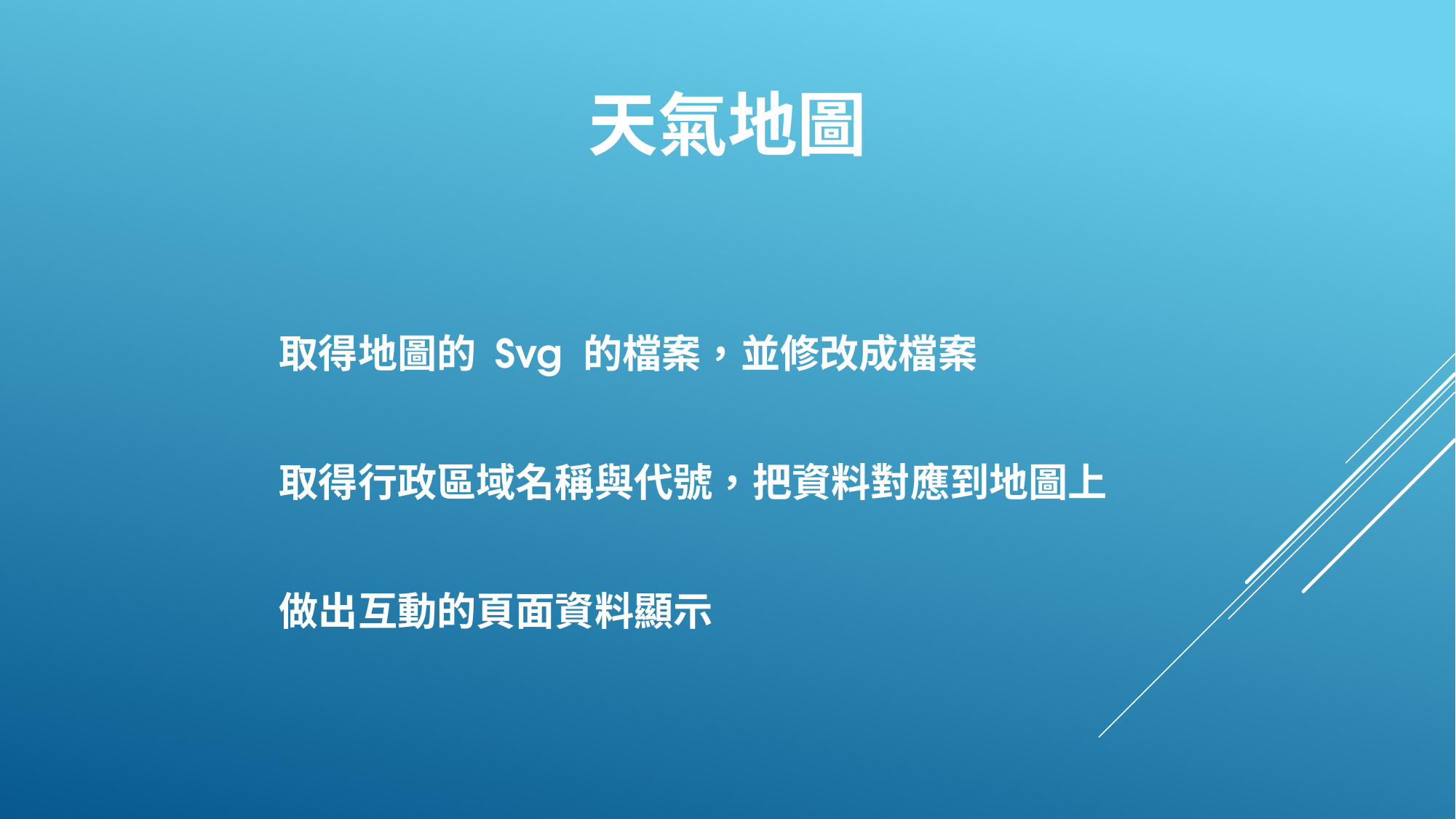

# 天氣地圖
取得地圖的 Svg 的檔案，並修改成檔案

取得行政區域名稱與代號，把資料對應到地圖上

做出互動的頁面資料顯示